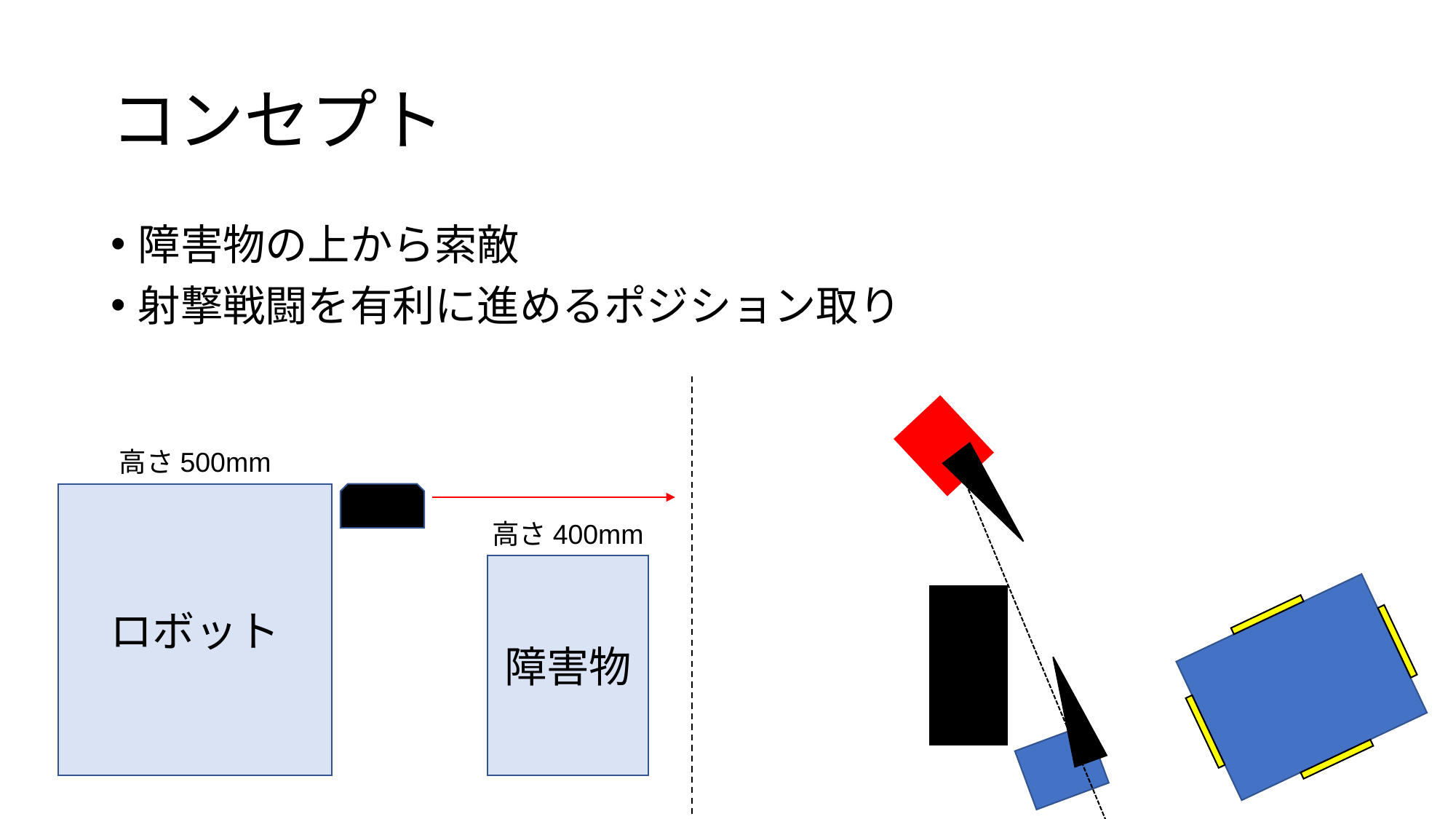

# コンセプト
障害物の上から索敵
射撃戦闘を有利に進めるポジション取り

高さ500mm

ロボット

高さ400mm
障害物